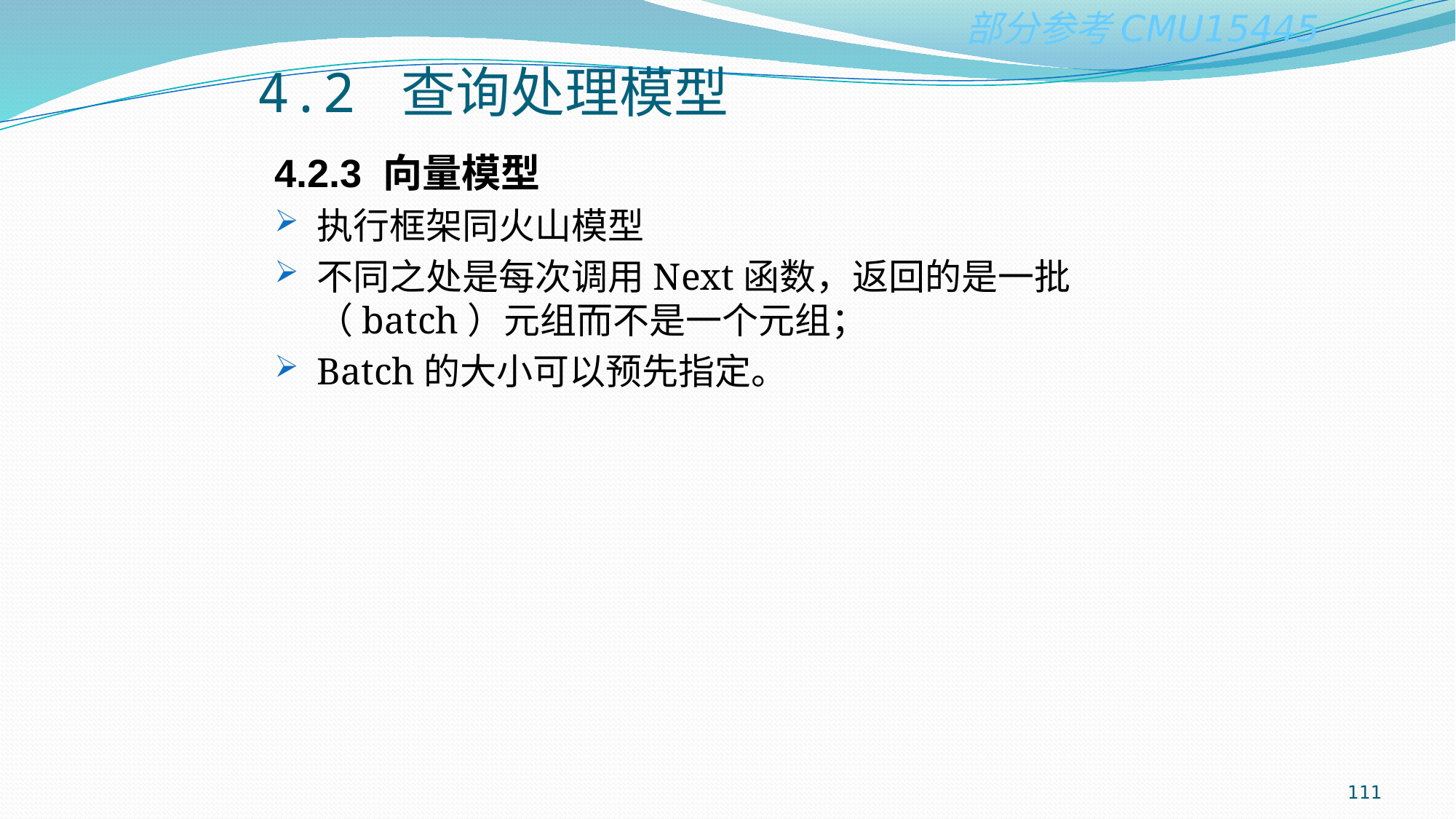

4.2 查询处理模型
4.2.3 向量模型
执行框架同火山模型
不同之处是每次调用Next函数，返回的是一批（batch）元组而不是一个元组；
Batch的大小可以预先指定。
111